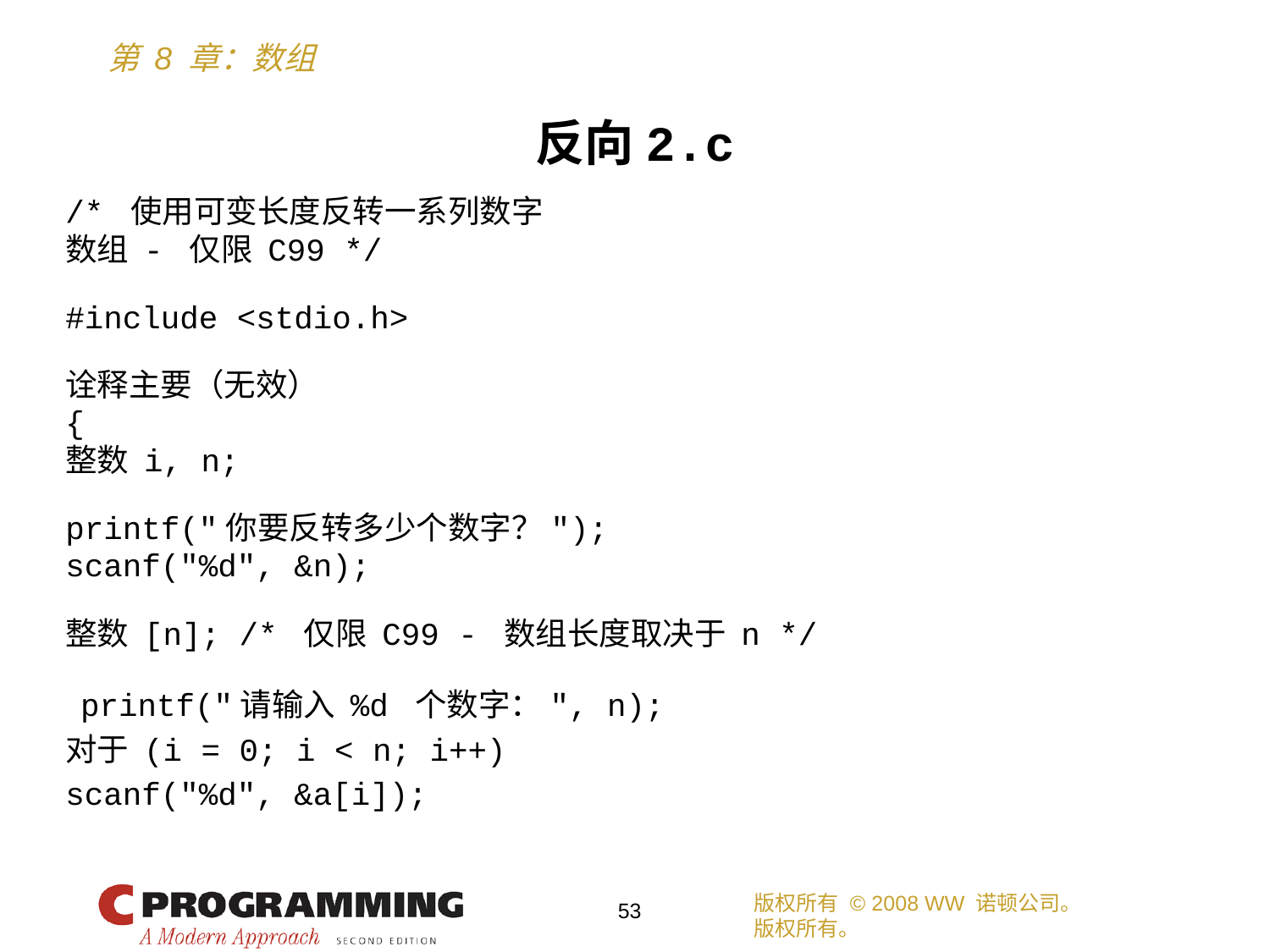

反向2.c

/* 使用可变长度反转一系列数字
数组 - 仅限 C99 */

#include <stdio.h>

诠释主要（无效）
{
整数 i, n;

printf("你要反转多少个数字？");
scanf("%d", &n);

整数 [n]; /* 仅限 C99 - 数组长度取决于 n */

 printf("请输入 %d 个数字：", n);
对于 (i = 0; i < n; i++)
scanf("%d", &a[i]);
版权所有 © 2008 WW 诺顿公司。
版权所有。
53